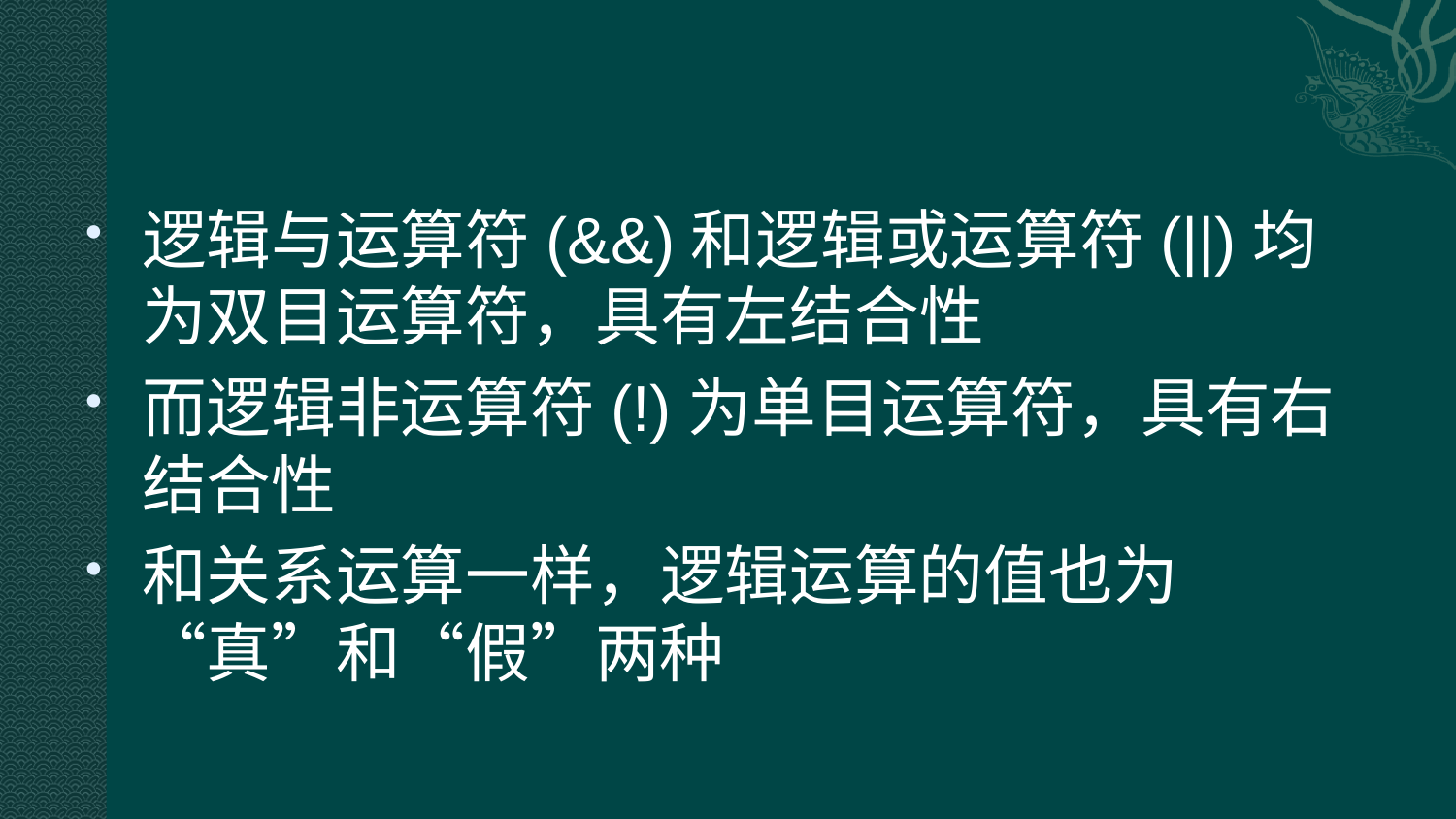

#
逻辑与运算符(&&)和逻辑或运算符(||)均为双目运算符，具有左结合性
而逻辑非运算符(!)为单目运算符，具有右结合性
和关系运算一样，逻辑运算的值也为“真”和“假”两种